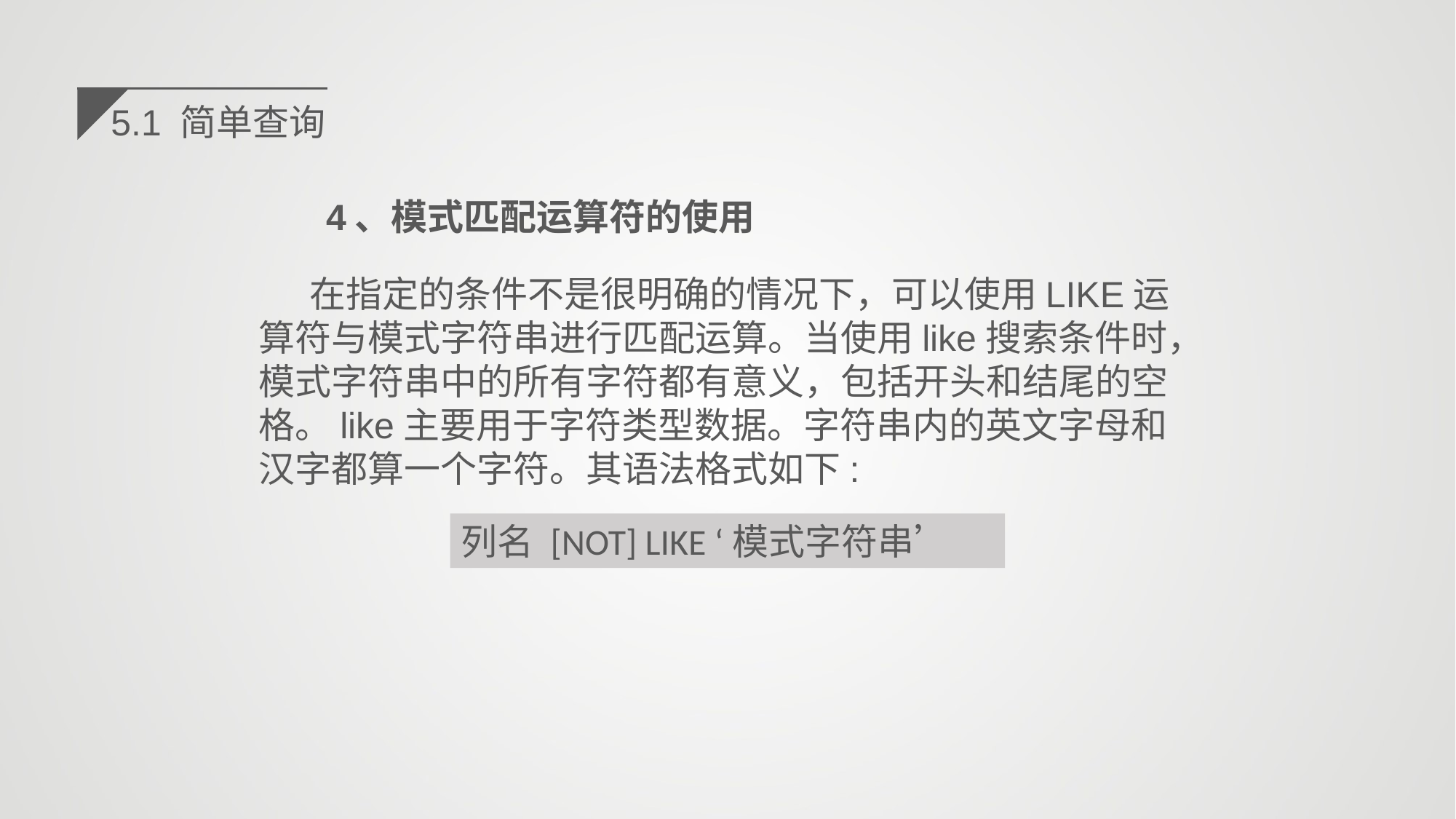

5.1 简单查询

4、模式匹配运算符的使用
      在指定的条件不是很明确的情况下，可以使用LIKE运算符与模式字符串进行匹配运算。当使用like搜索条件时，模式字符串中的所有字符都有意义，包括开头和结尾的空格。like主要用于字符类型数据。字符串内的英文字母和汉字都算一个字符。其语法格式如下:
列名 [NOT] LIKE ‘模式字符串’